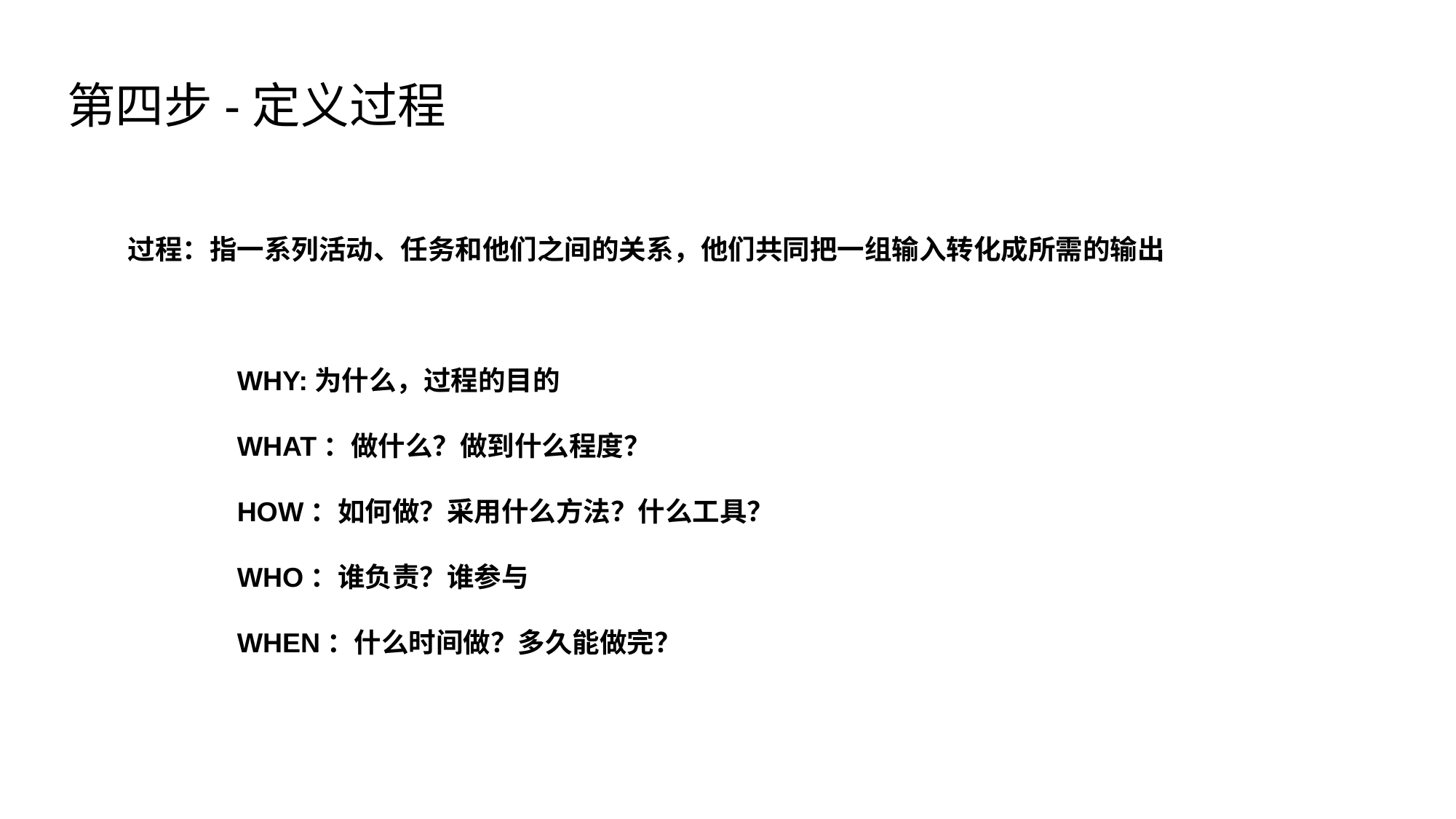

第四步-定义过程
过程：指一系列活动、任务和他们之间的关系，他们共同把一组输入转化成所需的输出

	WHY:为什么，过程的目的
	WHAT：做什么？做到什么程度？
	HOW：如何做？采用什么方法？什么工具？
	WHO：谁负责？谁参与
	WHEN：什么时间做？多久能做完？